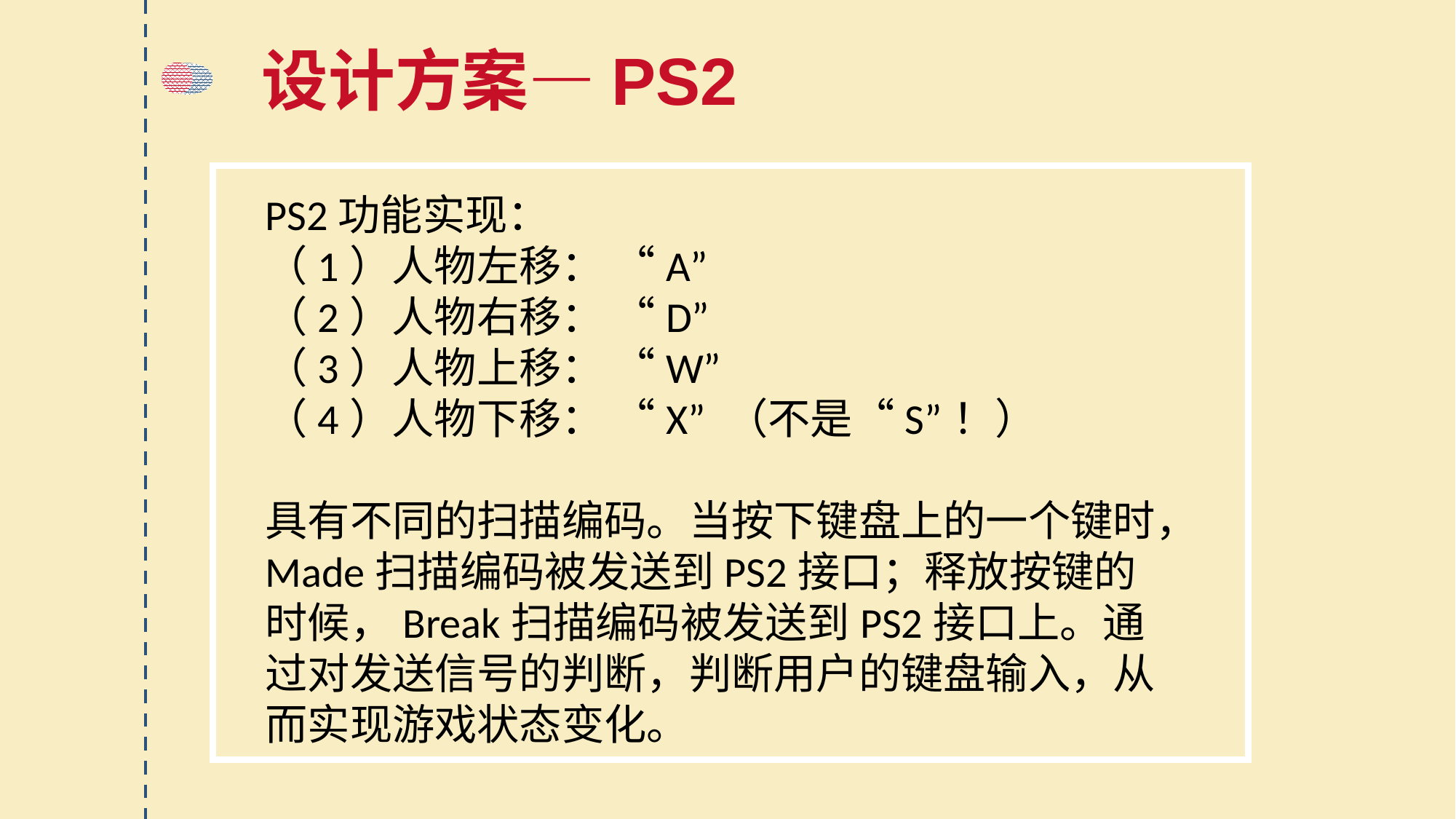

设计方案—PS2

PS2功能实现：
（1）人物左移： “A”
（2）人物右移： “D”
（3）人物上移： “W”
（4）人物下移： “X” （不是“S”！）

具有不同的扫描编码。当按下键盘上的一个键时，Made扫描编码被发送到PS2接口；释放按键的时候，Break扫描编码被发送到PS2接口上。通过对发送信号的判断，判断用户的键盘输入，从而实现游戏状态变化。